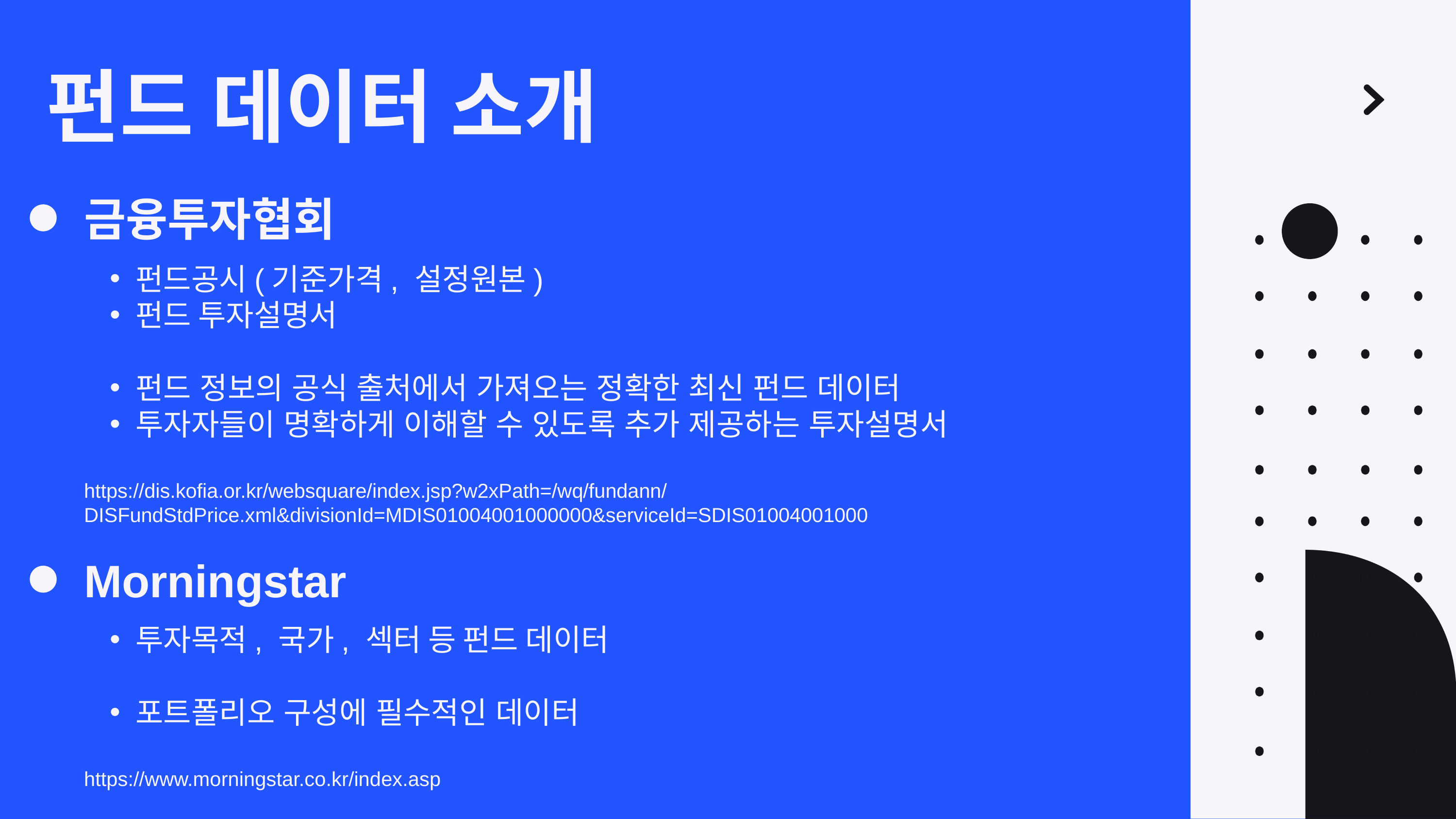

펀드 데이터 소개

금융투자협회

펀드공시(기준가격, 설정원본)
펀드 투자설명서

펀드 정보의 공식 출처에서 가져오는 정확한 최신 펀드 데이터
투자자들이 명확하게 이해할 수 있도록 추가 제공하는 투자설명서

https://dis.kofia.or.kr/websquare/index.jsp?w2xPath=/wq/fundann/DISFundStdPrice.xml&divisionId=MDIS01004001000000&serviceId=SDIS01004001000

Morningstar

투자목적, 국가, 섹터 등 펀드 데이터
포트폴리오 구성에 필수적인 데이터

https://www.morningstar.co.kr/index.asp